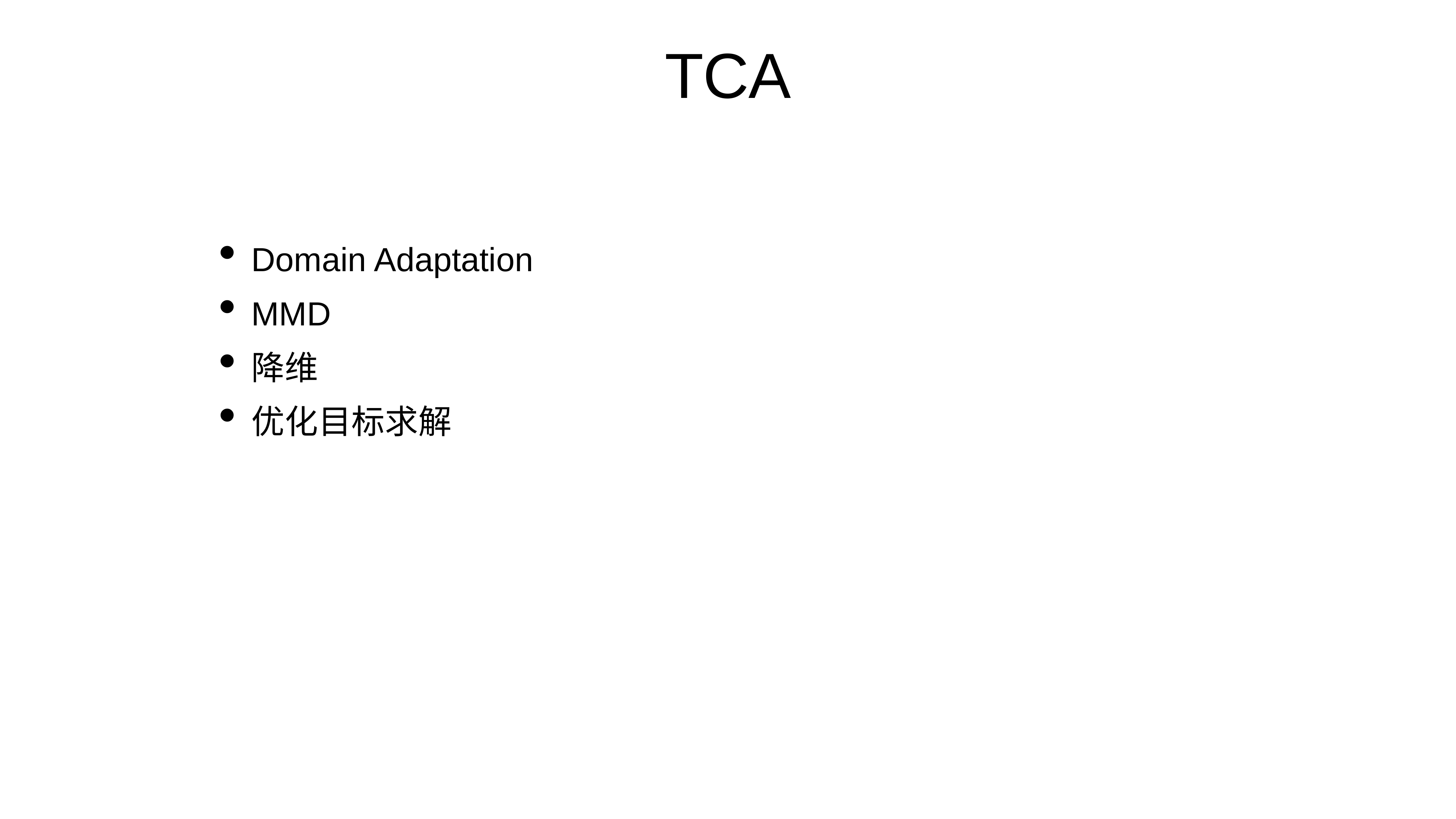

# TCA
Domain Adaptation
MMD
降维
优化目标求解